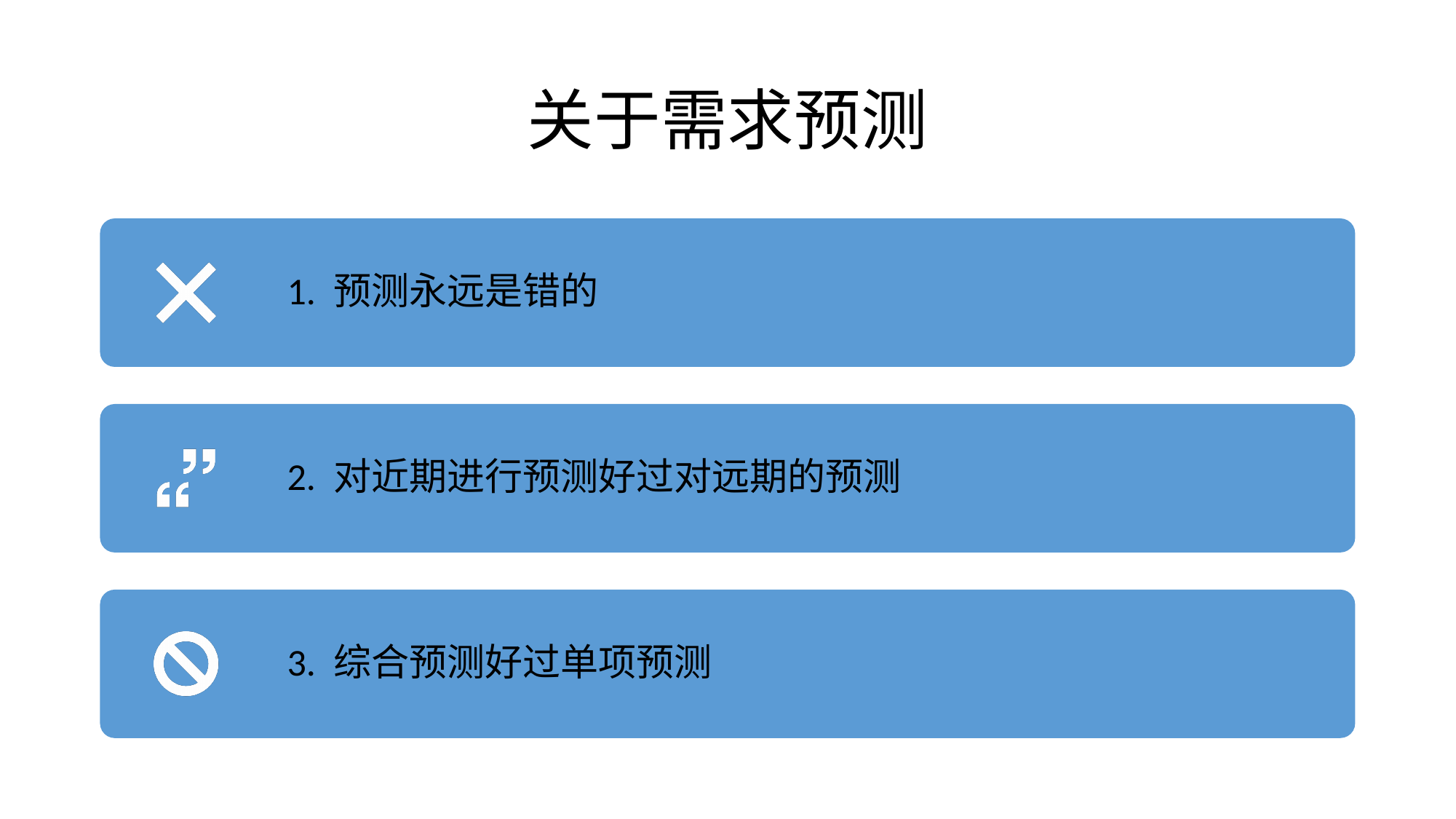

# 关于需求预测
1. 预测永远是错的
2. 对近期进行预测好过对远期的预测
3. 综合预测好过单项预测